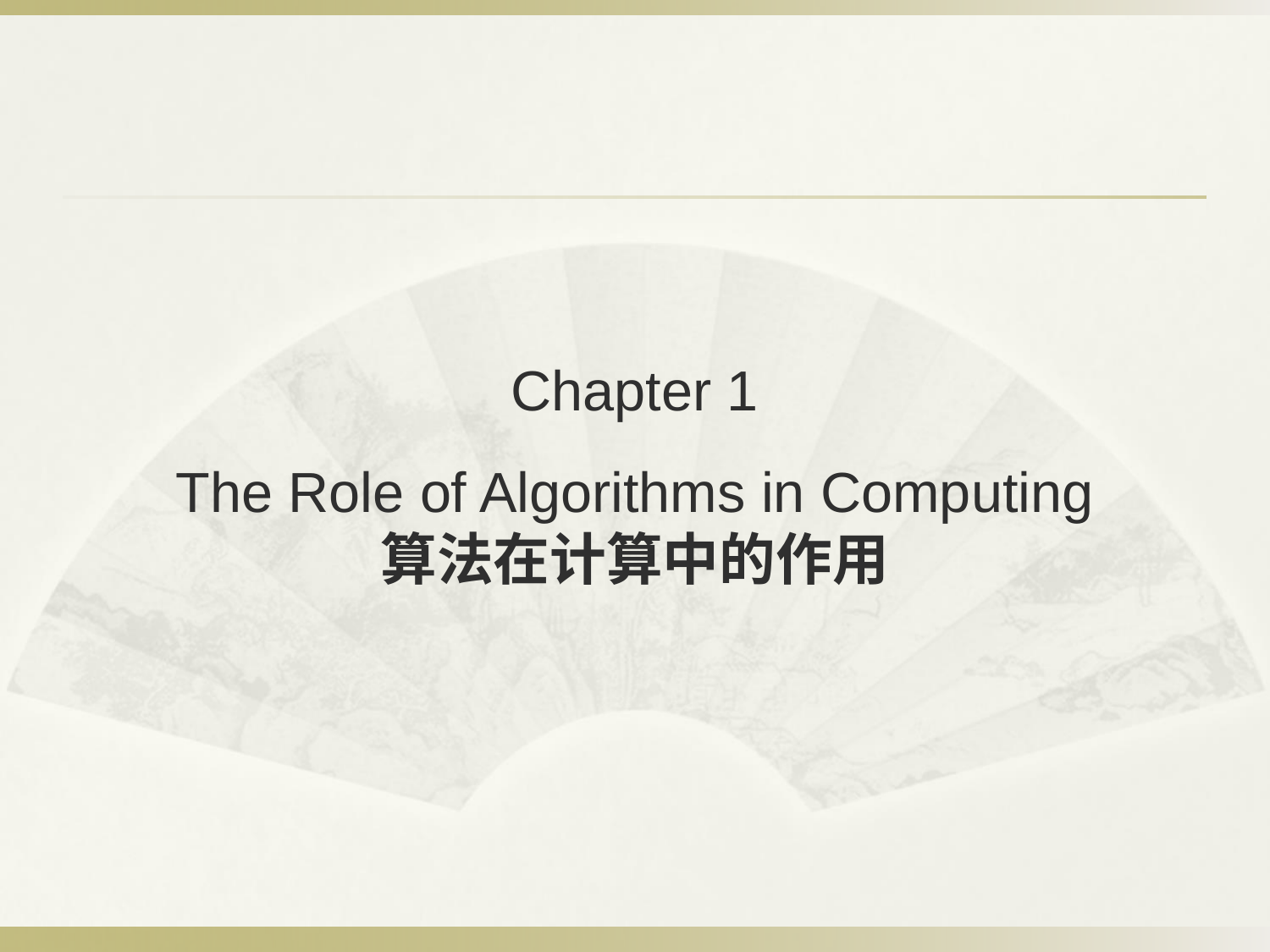

Chapter 1
The Role of Algorithms in Computing
算法在计算中的作用